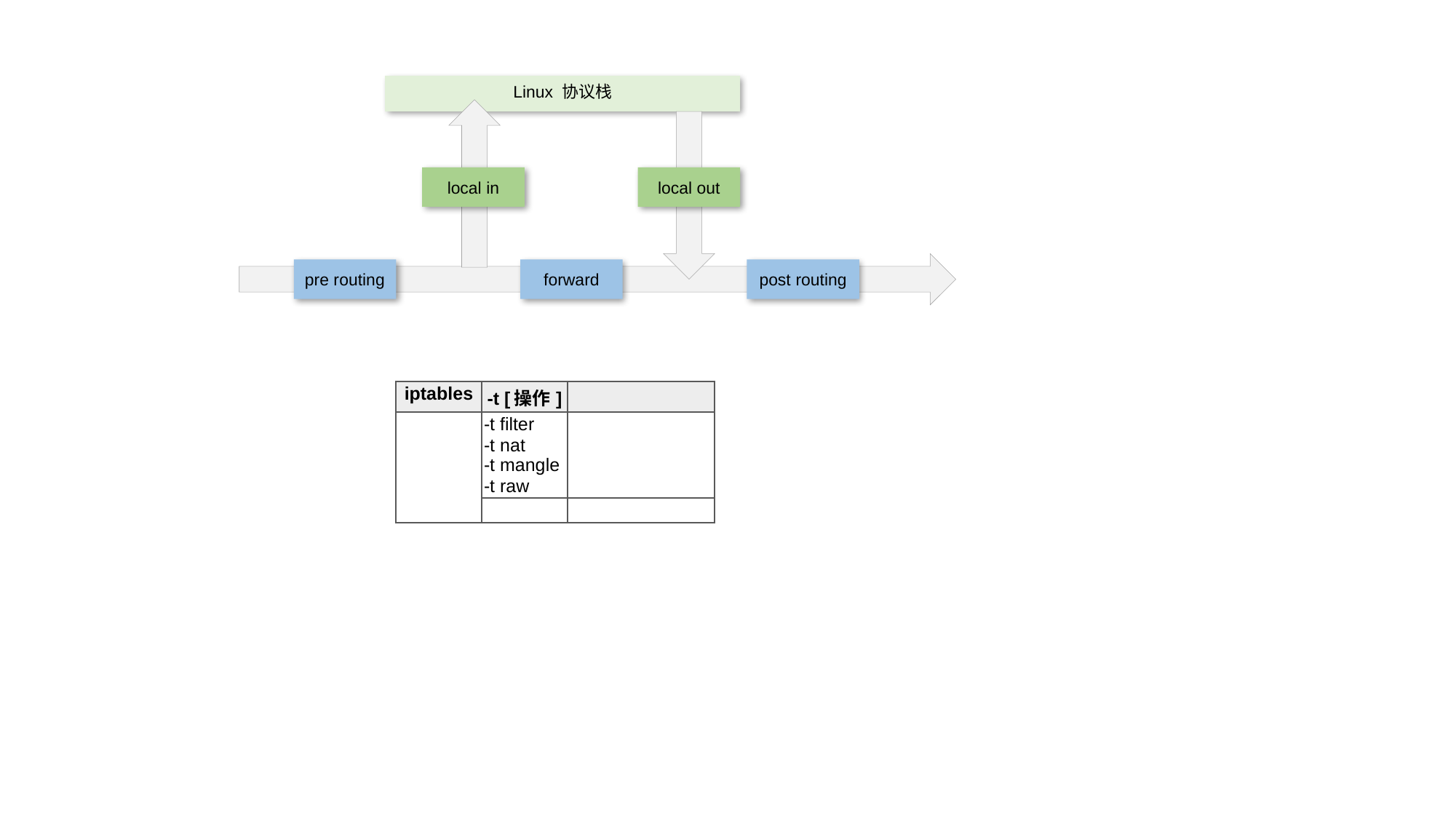

Linux 协议栈

local in
local out

pre routing
forward
post routing
| iptables | -t [操作] |  |
| --- | --- | --- |
|  | -t filter -t nat -t mangle -t raw |  |
|  |  |  |